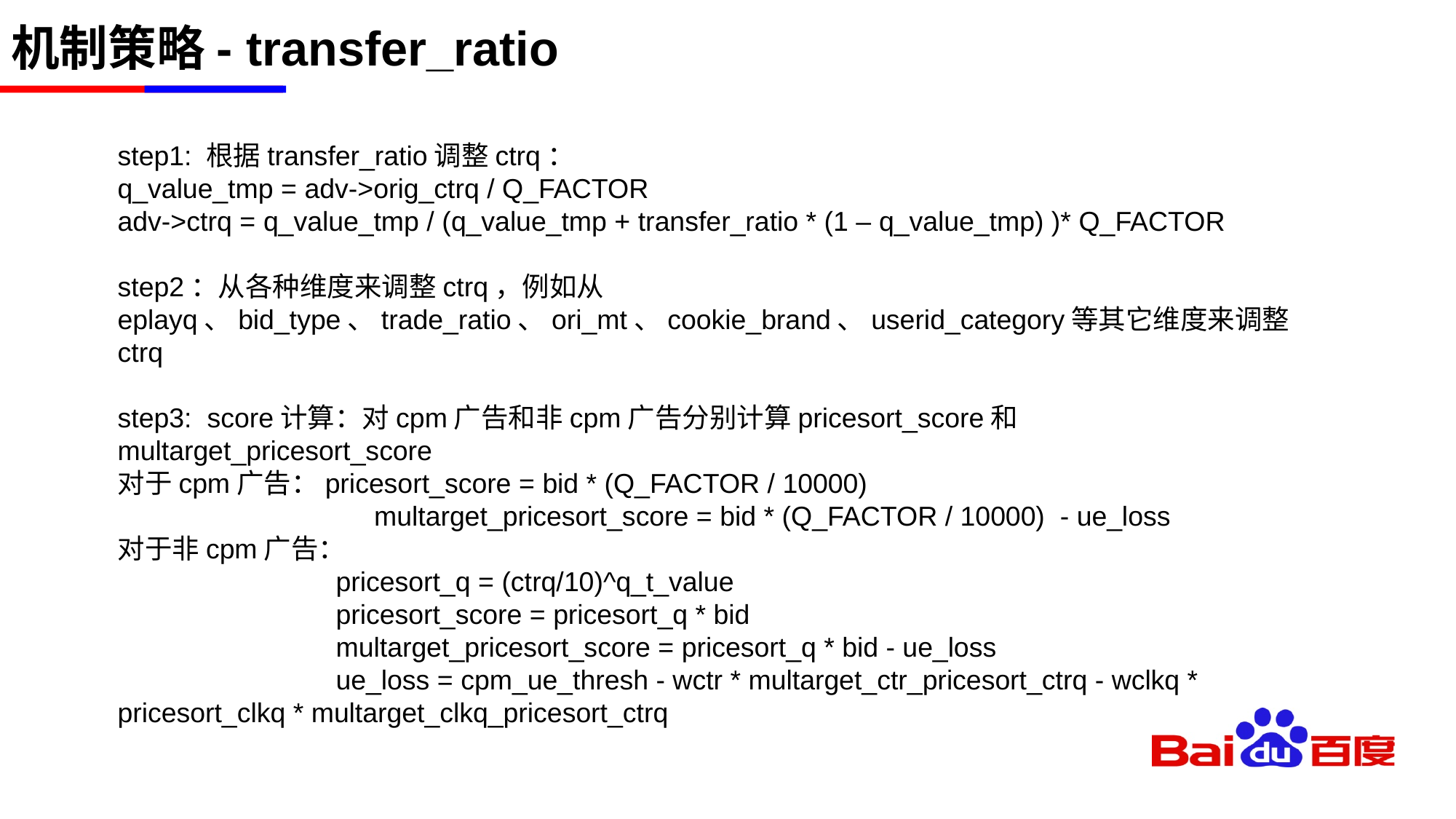

# 机制策略- transfer_ratio
step1: 根据transfer_ratio调整ctrq：
q_value_tmp = adv->orig_ctrq / Q_FACTOR
adv->ctrq = q_value_tmp / (q_value_tmp + transfer_ratio * (1 – q_value_tmp) )* Q_FACTOR

step2：从各种维度来调整ctrq，例如从eplayq、bid_type、trade_ratio、ori_mt、cookie_brand、userid_category等其它维度来调整ctrq

step3:  score计算：对cpm广告和非cpm广告分别计算pricesort_score和multarget_pricesort_score
对于cpm广告：pricesort_score = bid * (Q_FACTOR / 10000)
		     multarget_pricesort_score = bid * (Q_FACTOR / 10000)  - ue_loss
对于非cpm广告：
		pricesort_q = (ctrq/10)^q_t_value
		pricesort_score = pricesort_q * bid
		multarget_pricesort_score = pricesort_q * bid - ue_loss
		ue_loss = cpm_ue_thresh - wctr * multarget_ctr_pricesort_ctrq - wclkq * pricesort_clkq * multarget_clkq_pricesort_ctrq